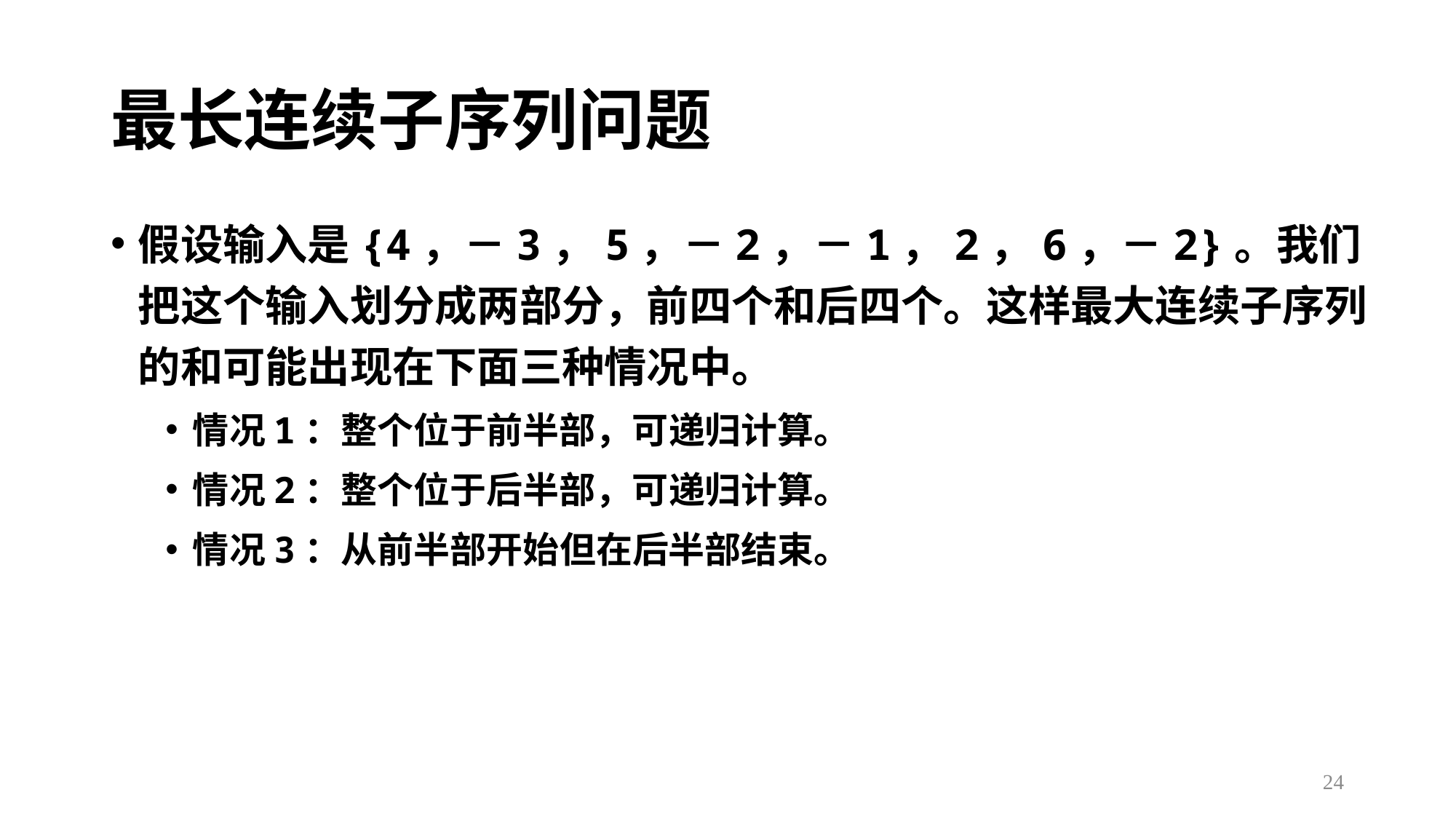

# 最长连续子序列问题
假设输入是{4，－3，5，－2，－1，2，6，－2}。我们把这个输入划分成两部分，前四个和后四个。这样最大连续子序列的和可能出现在下面三种情况中。
情况1：整个位于前半部，可递归计算。
情况2：整个位于后半部，可递归计算。
情况3：从前半部开始但在后半部结束。
24